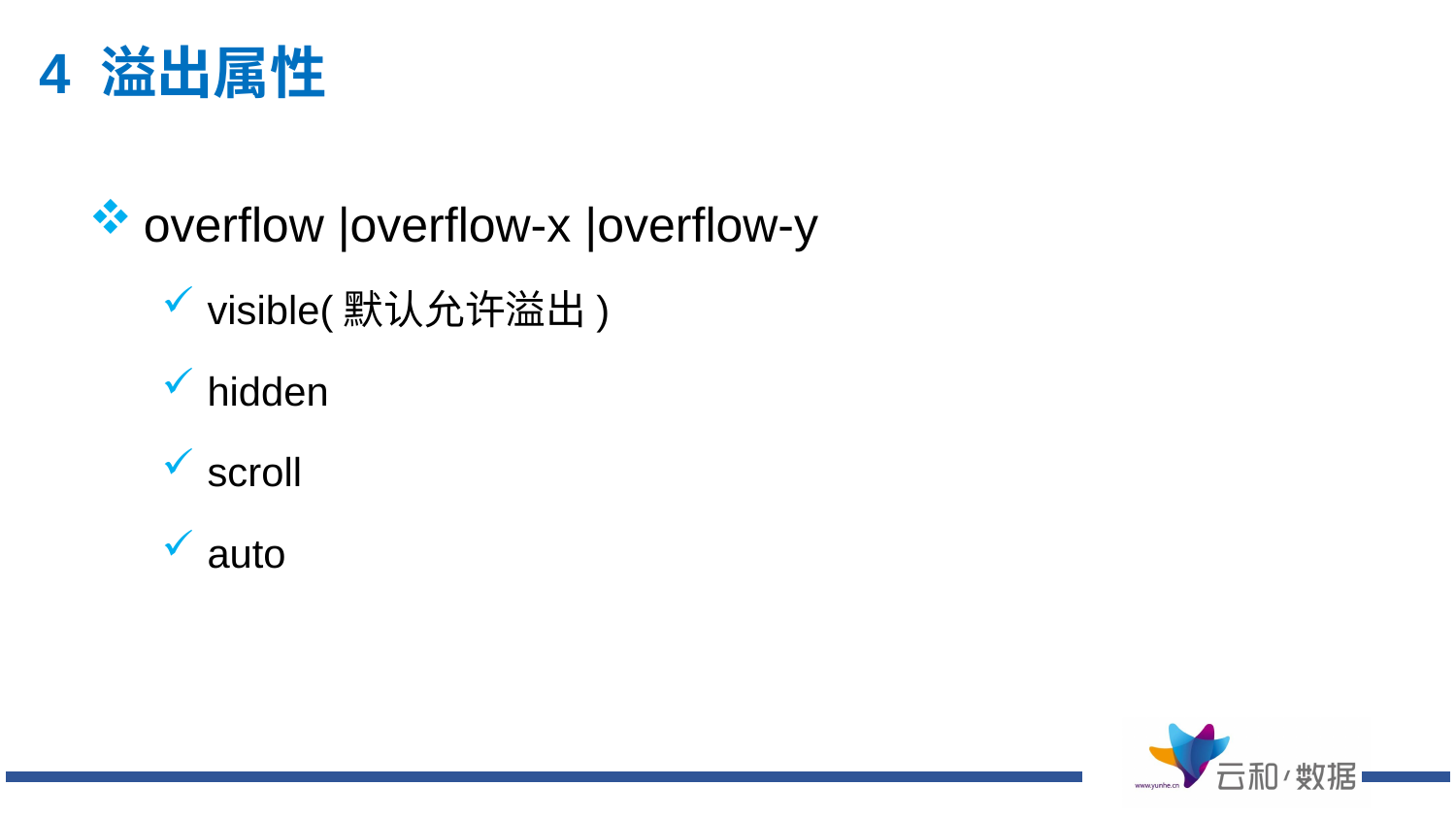

# 4 溢出属性
overflow |overflow-x |overflow-y
visible(默认允许溢出)
hidden
scroll
auto

10